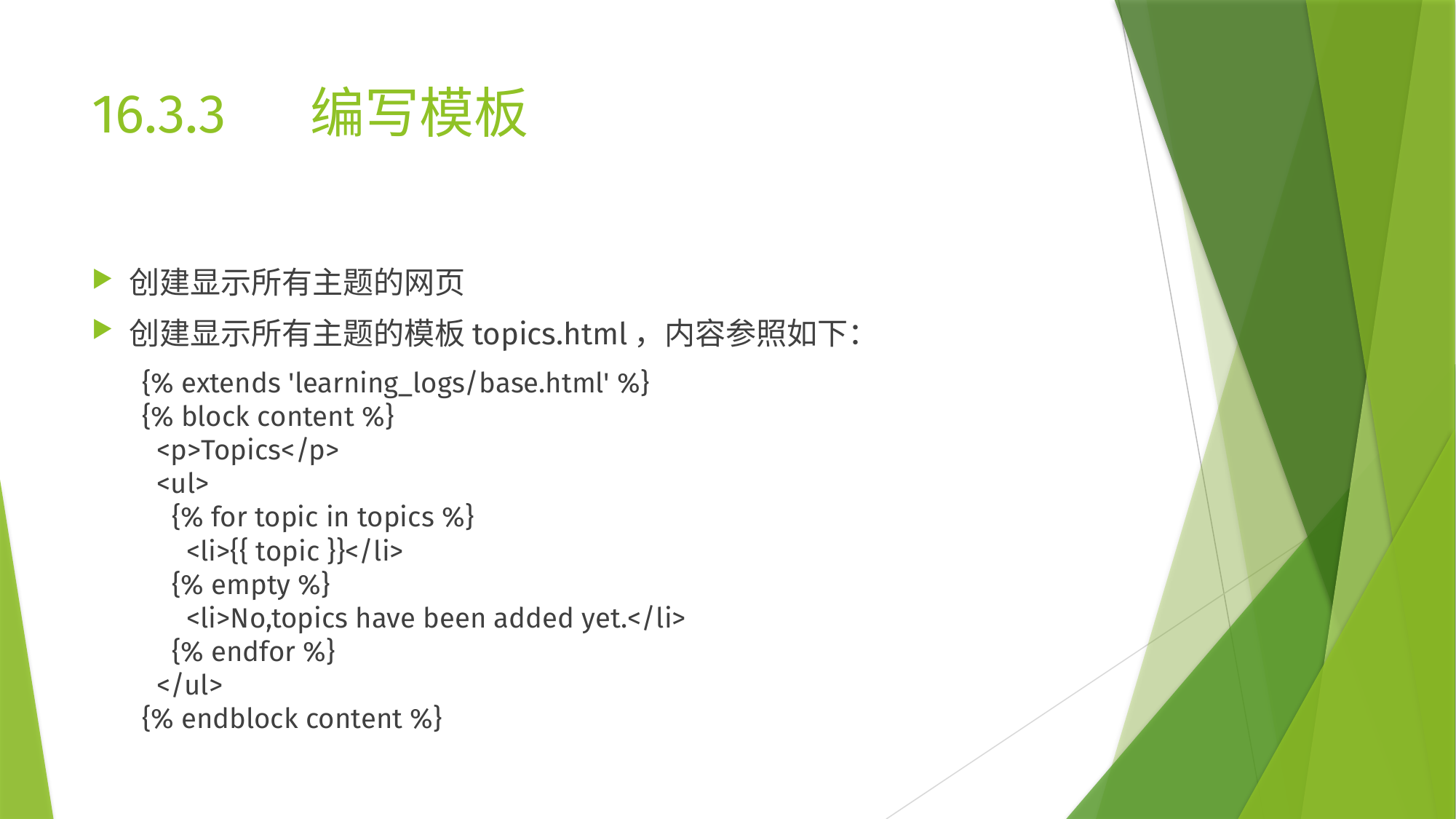

# 16.3.3	编写模板
创建显示所有主题的网页
创建显示所有主题的模板topics.html，内容参照如下：
{% extends 'learning_logs/base.html' %}
{% block content %}
  <p>Topics</p>
  <ul>
    {% for topic in topics %}
      <li>{{ topic }}</li>
    {% empty %}
      <li>No,topics have been added yet.</li>
    {% endfor %}
  </ul>
{% endblock content %}